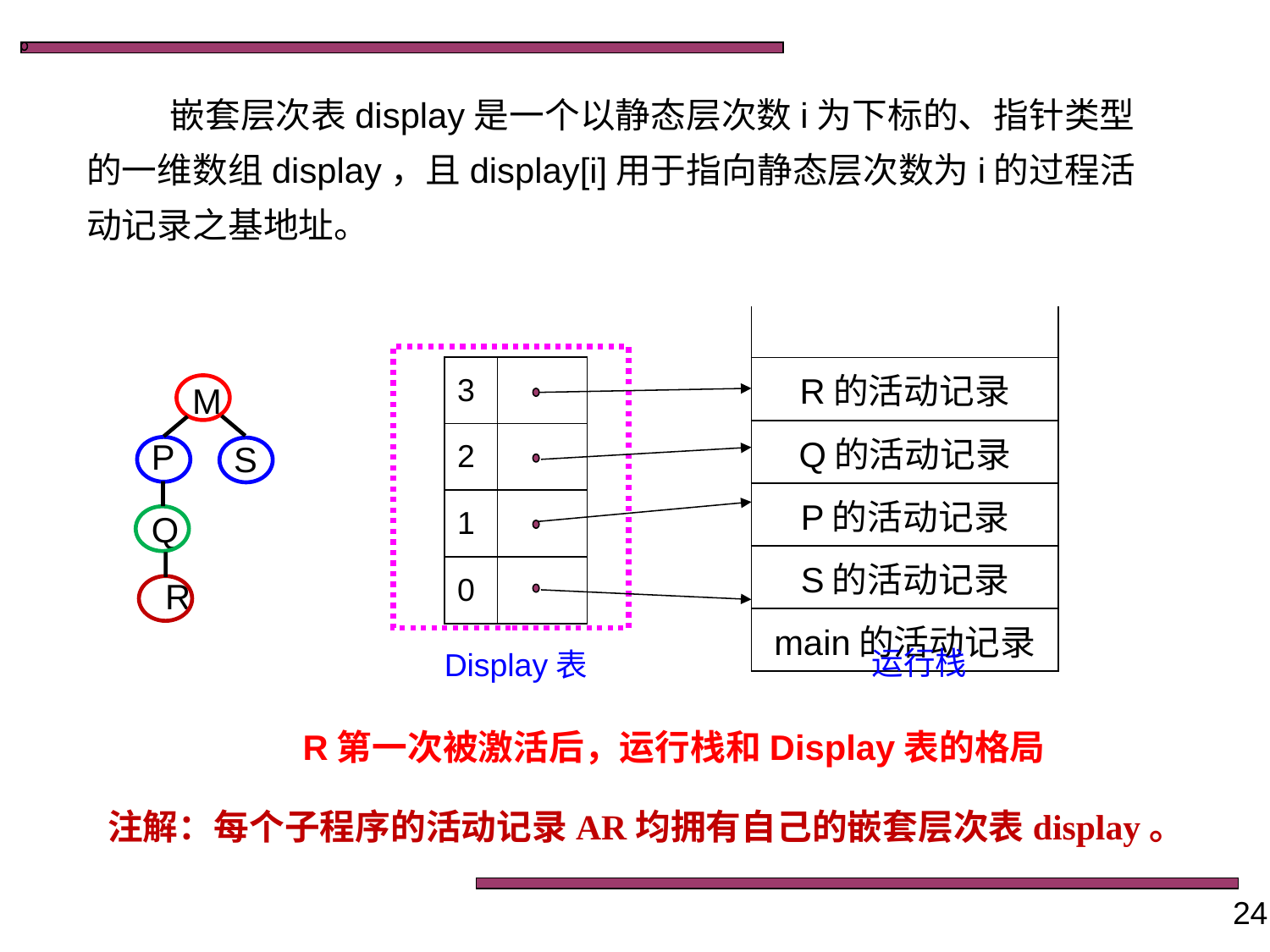

嵌套层次表display是一个以静态层次数i为下标的、指针类型的一维数组display，且display[i]用于指向静态层次数为i的过程活动记录之基地址。
|  |
| --- |
| R的活动记录 |
| Q的活动记录 |
| P的活动记录 |
| S的活动记录 |
| main的活动记录 |

| 3 |  |
| --- | --- |
| 2 |  |
| 1 |  |
| 0 |  |
M

P

S

Q

R

运行栈
Display表
R第一次被激活后，运行栈和Display表的格局

注解：每个子程序的活动记录AR均拥有自己的嵌套层次表display。
24